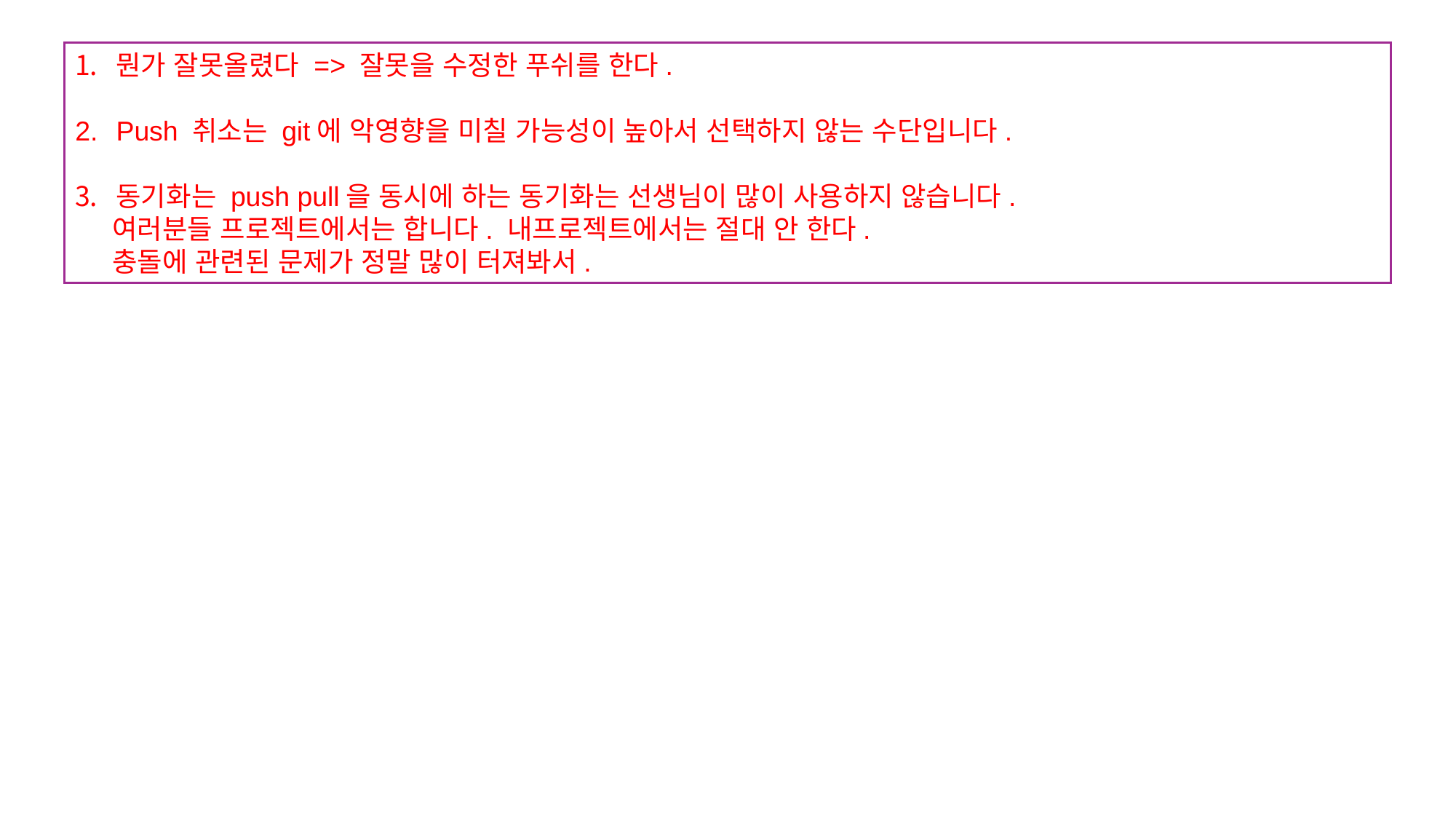

뭔가 잘못올렸다 => 잘못을 수정한 푸쉬를 한다.

Push 취소는 git에 악영향을 미칠 가능성이 높아서 선택하지 않는 수단입니다.

동기화는 push pull을 동시에 하는 동기화는 선생님이 많이 사용하지 않습니다.
    여러분들 프로젝트에서는 합니다. 내프로젝트에서는 절대 안 한다.
    충돌에 관련된 문제가 정말 많이 터져봐서.